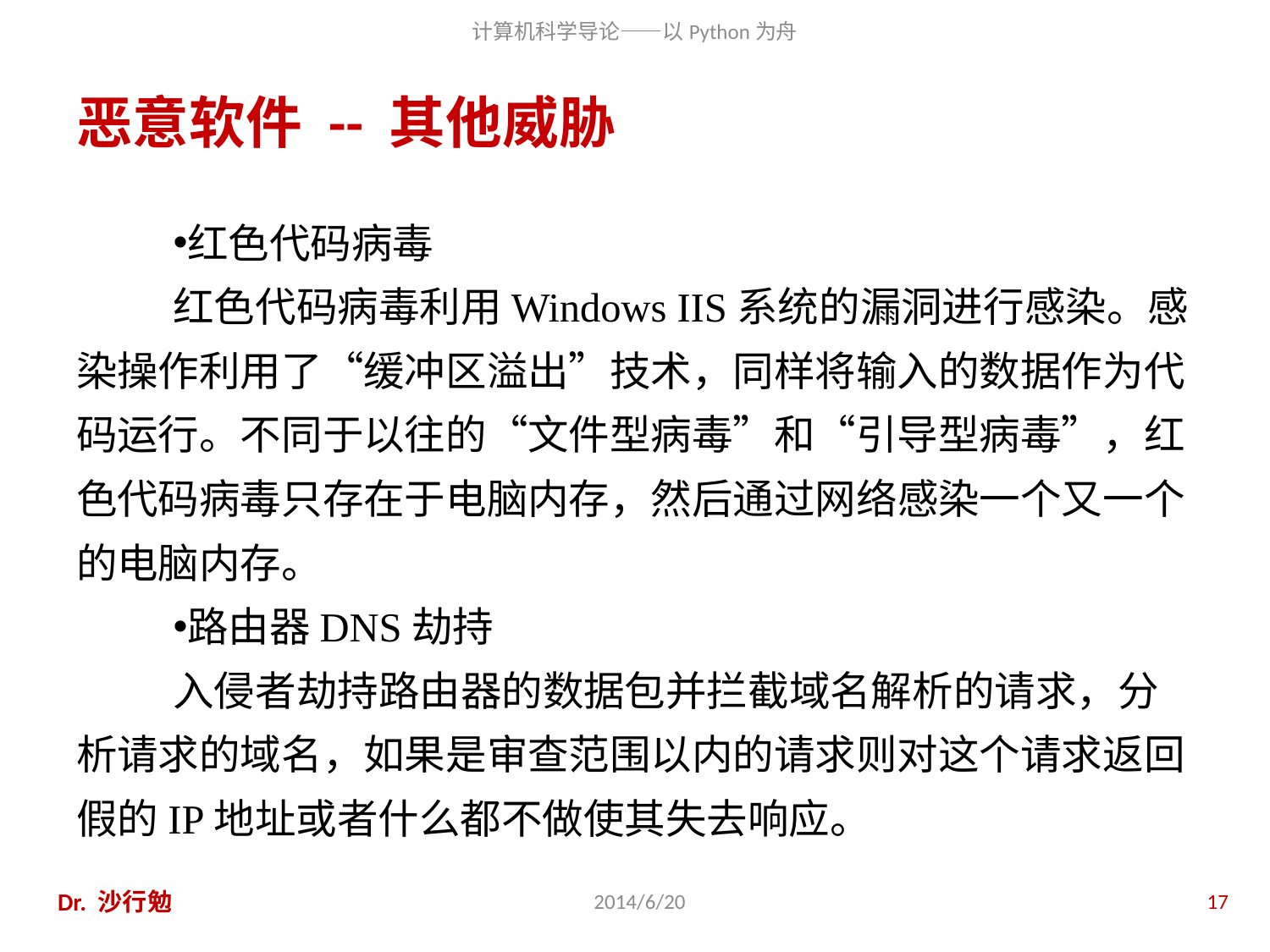

# 恶意软件 -- 其他威胁
红色代码病毒
红色代码病毒利用Windows IIS系统的漏洞进行感染。感染操作利用了“缓冲区溢出”技术，同样将输入的数据作为代码运行。不同于以往的“文件型病毒”和“引导型病毒”，红色代码病毒只存在于电脑内存，然后通过网络感染一个又一个的电脑内存。
路由器DNS劫持
入侵者劫持路由器的数据包并拦截域名解析的请求，分析请求的域名，如果是审查范围以内的请求则对这个请求返回假的IP地址或者什么都不做使其失去响应。
Dr. 沙行勉
2014/6/20
17